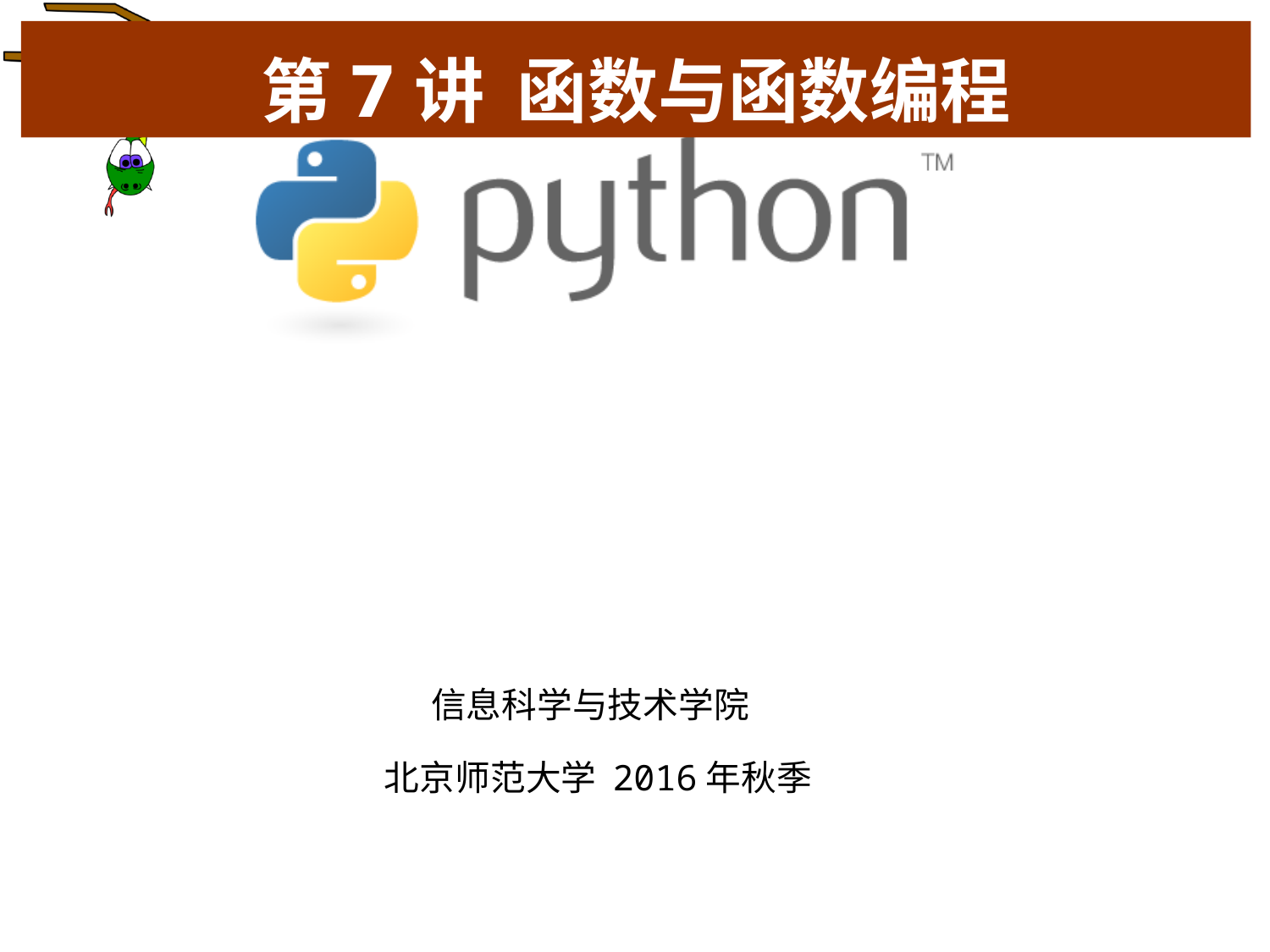

# 第7讲  函数与函数编程
信息科学与技术学院
北京师范大学 2016年秋季
1